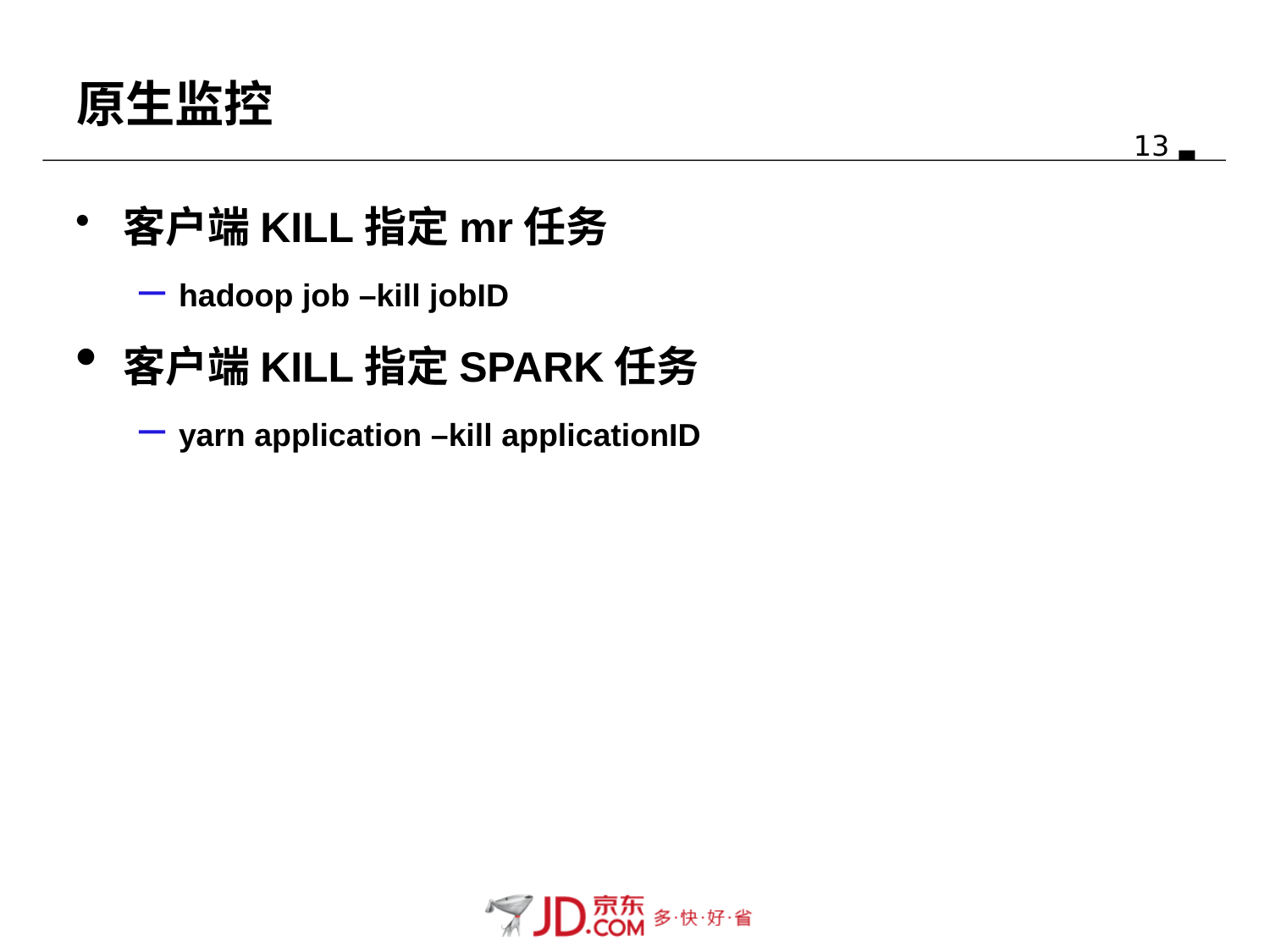

# 原生监控
客户端KILL指定mr任务
hadoop job –kill jobID
客户端KILL指定SPARK任务
yarn application –kill applicationID